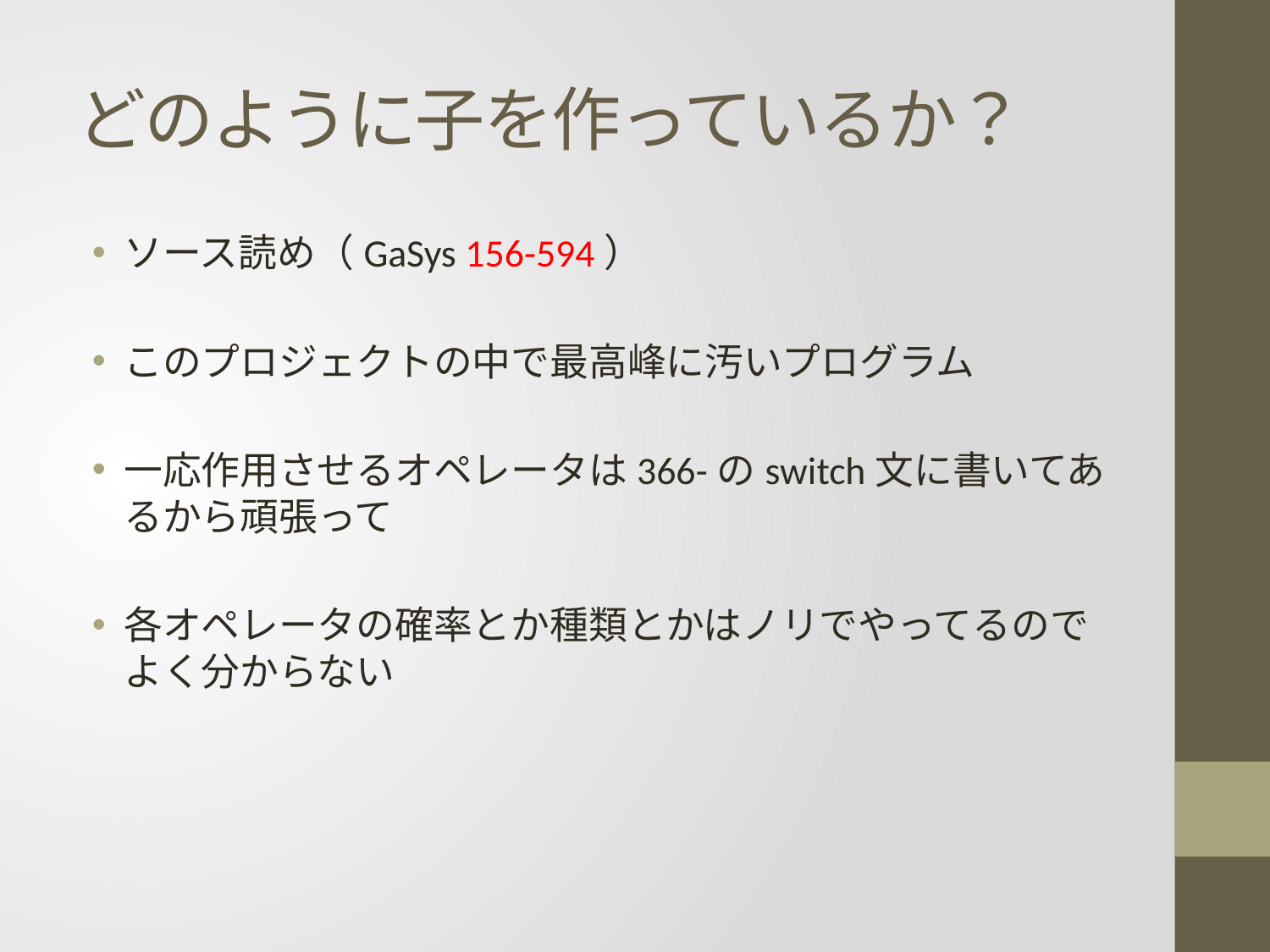

# どのように子を作っているか？
ソース読め（GaSys 156-594）

このプロジェクトの中で最高峰に汚いプログラム

一応作用させるオペレータは366-のswitch文に書いてあるから頑張って

各オペレータの確率とか種類とかはノリでやってるのでよく分からない